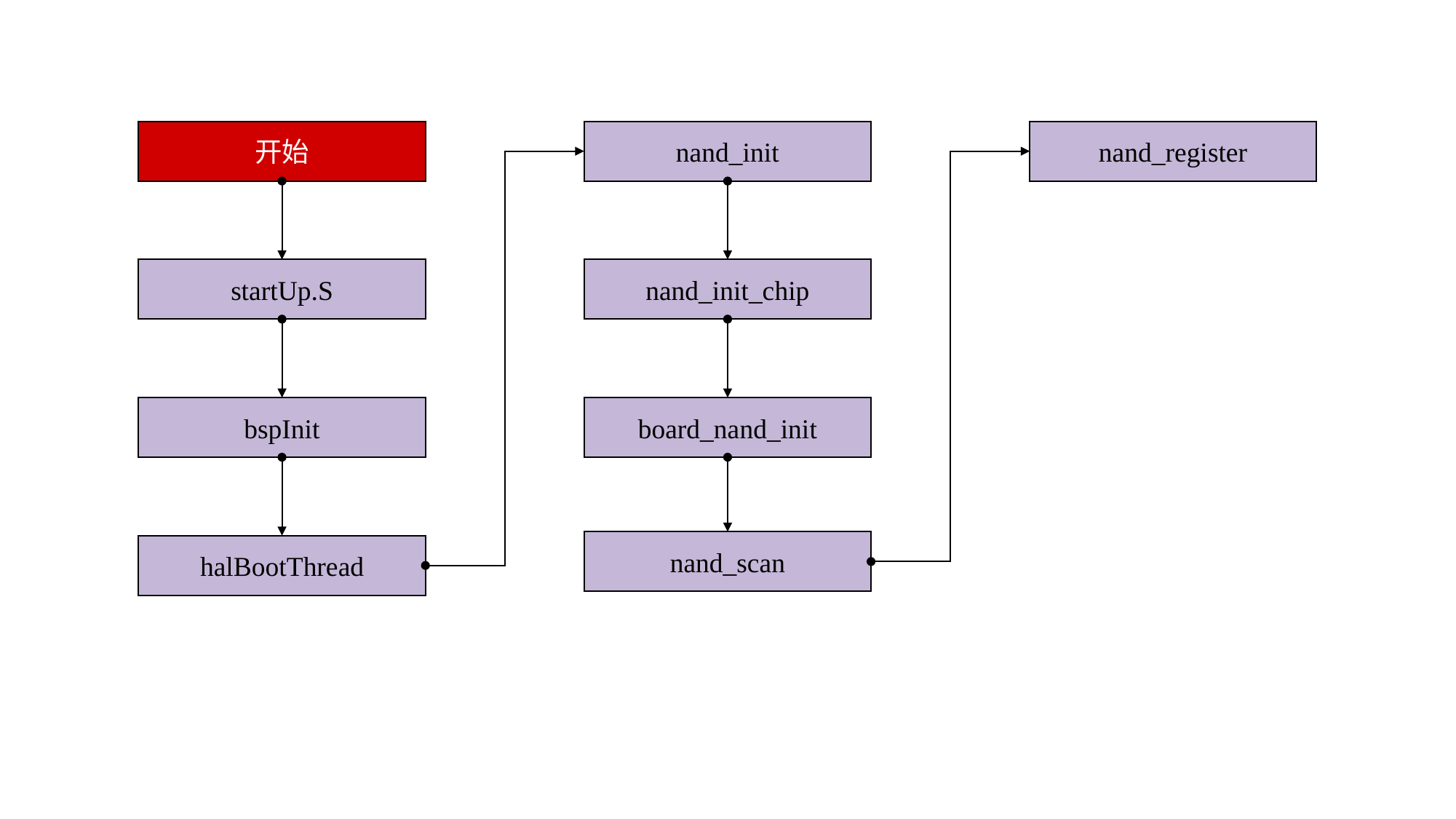

开始
nand_init
nand_register
startUp.S
nand_init_chip
bspInit
board_nand_init
nand_scan
halBootThread